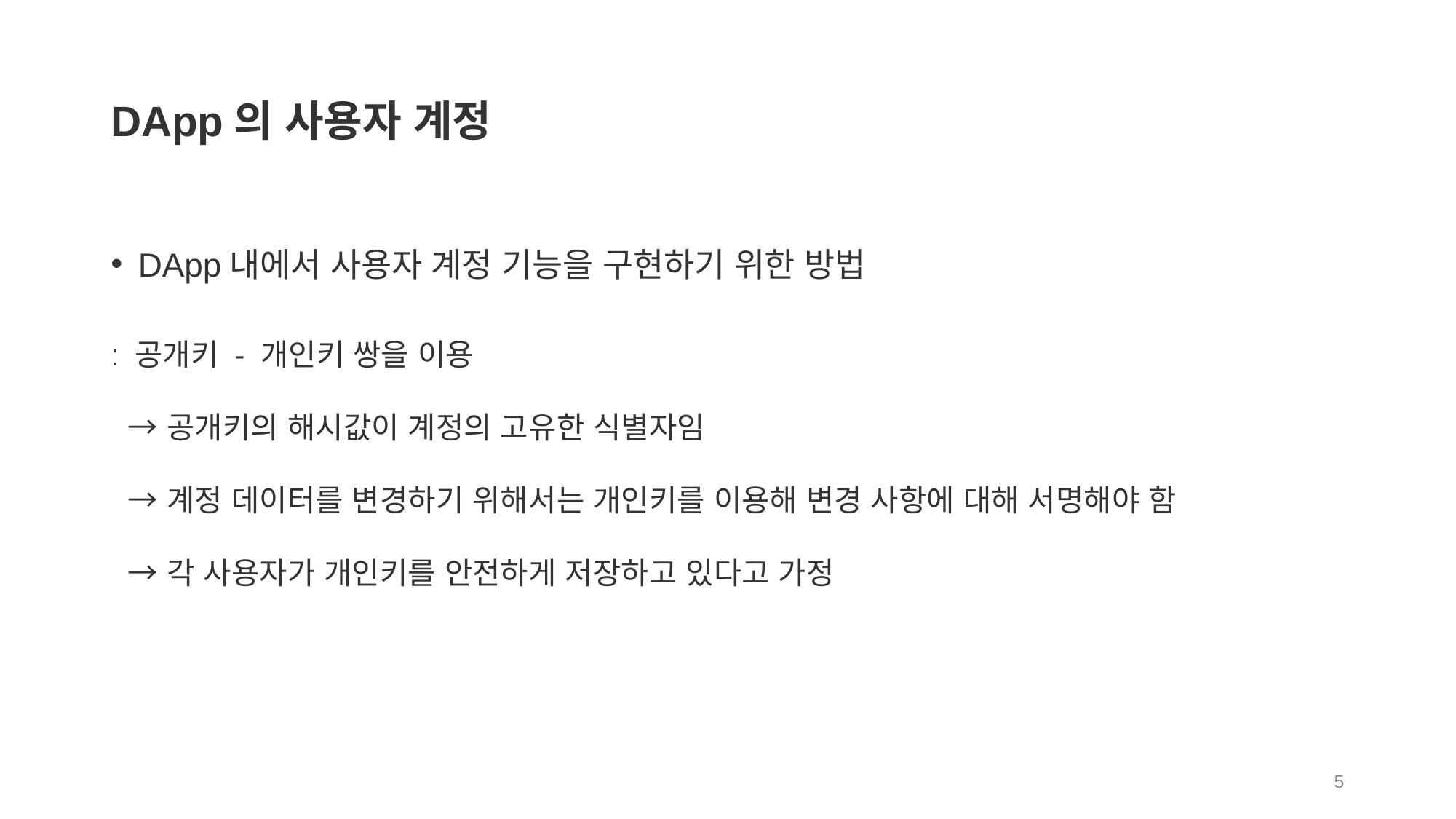

# DApp의 사용자 계정
DApp내에서 사용자 계정 기능을 구현하기 위한 방법
: 공개키 - 개인키 쌍을 이용
  → 공개키의 해시값이 계정의 고유한 식별자임
  → 계정 데이터를 변경하기 위해서는 개인키를 이용해 변경 사항에 대해 서명해야 함
  → 각 사용자가 개인키를 안전하게 저장하고 있다고 가정
5